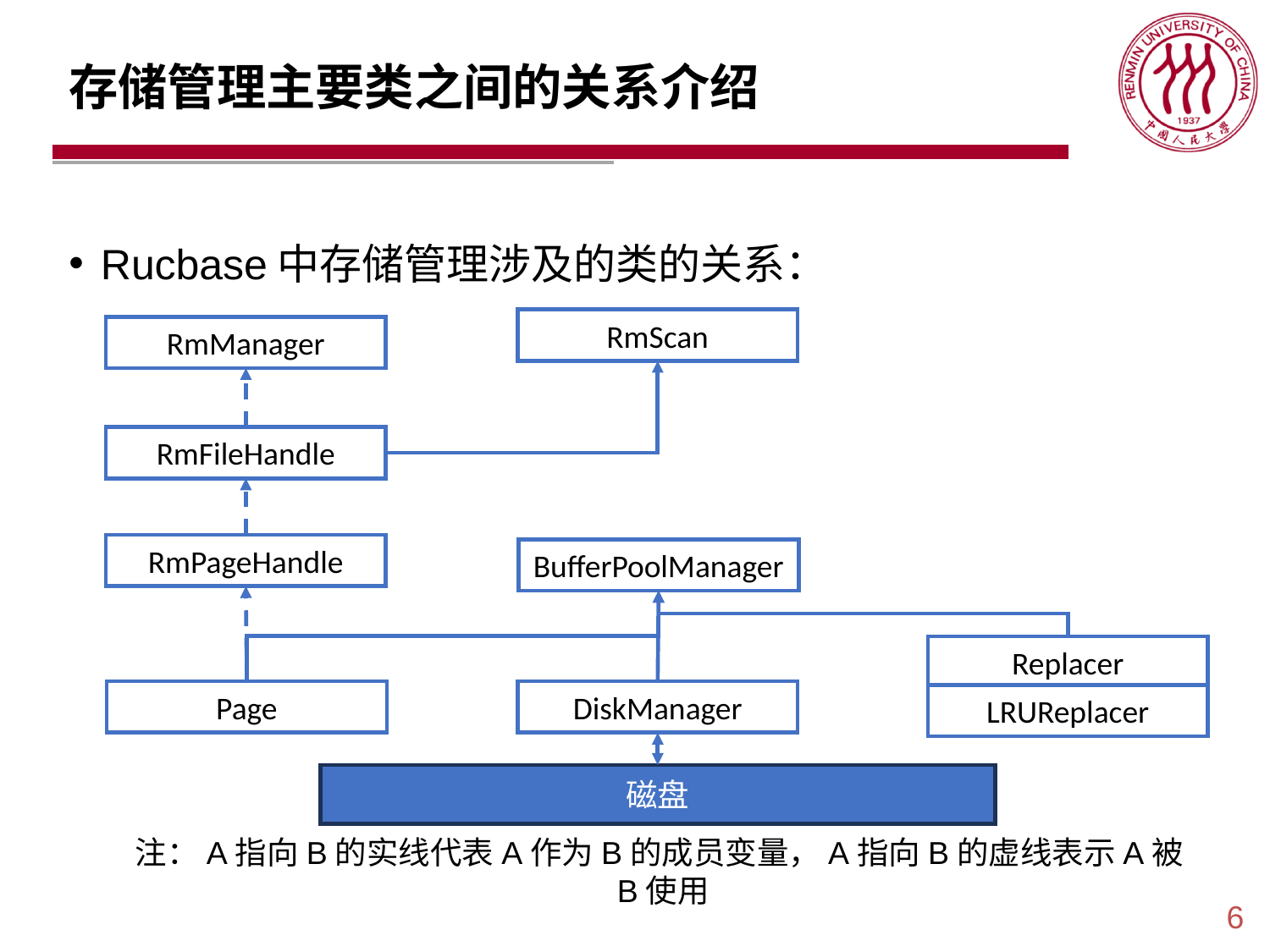

# 存储管理主要类之间的关系介绍
Rucbase中存储管理涉及的类的关系：

RmScan
RmManager
RmFileHandle
RmPageHandle
BufferPoolManager
Replacer
Page
DiskManager
LRUReplacer
磁盘
注：A指向B的实线代表A作为B的成员变量，A指向B的虚线表示A被B使用